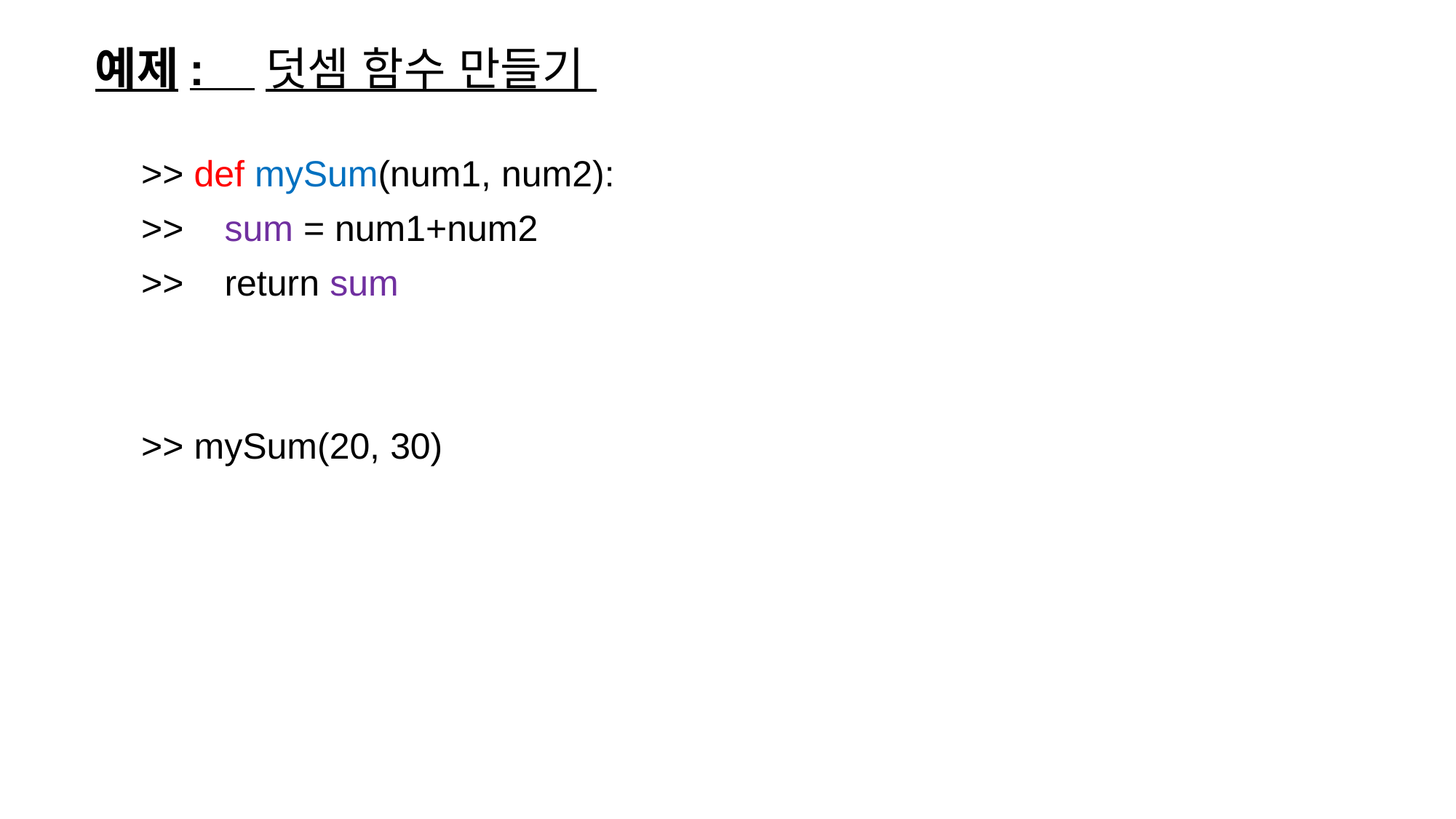

# 예제:    덧셈 함수 만들기
>> def mySum(num1, num2):
>>    sum = num1+num2
>>    return sum

>> mySum(20, 30)